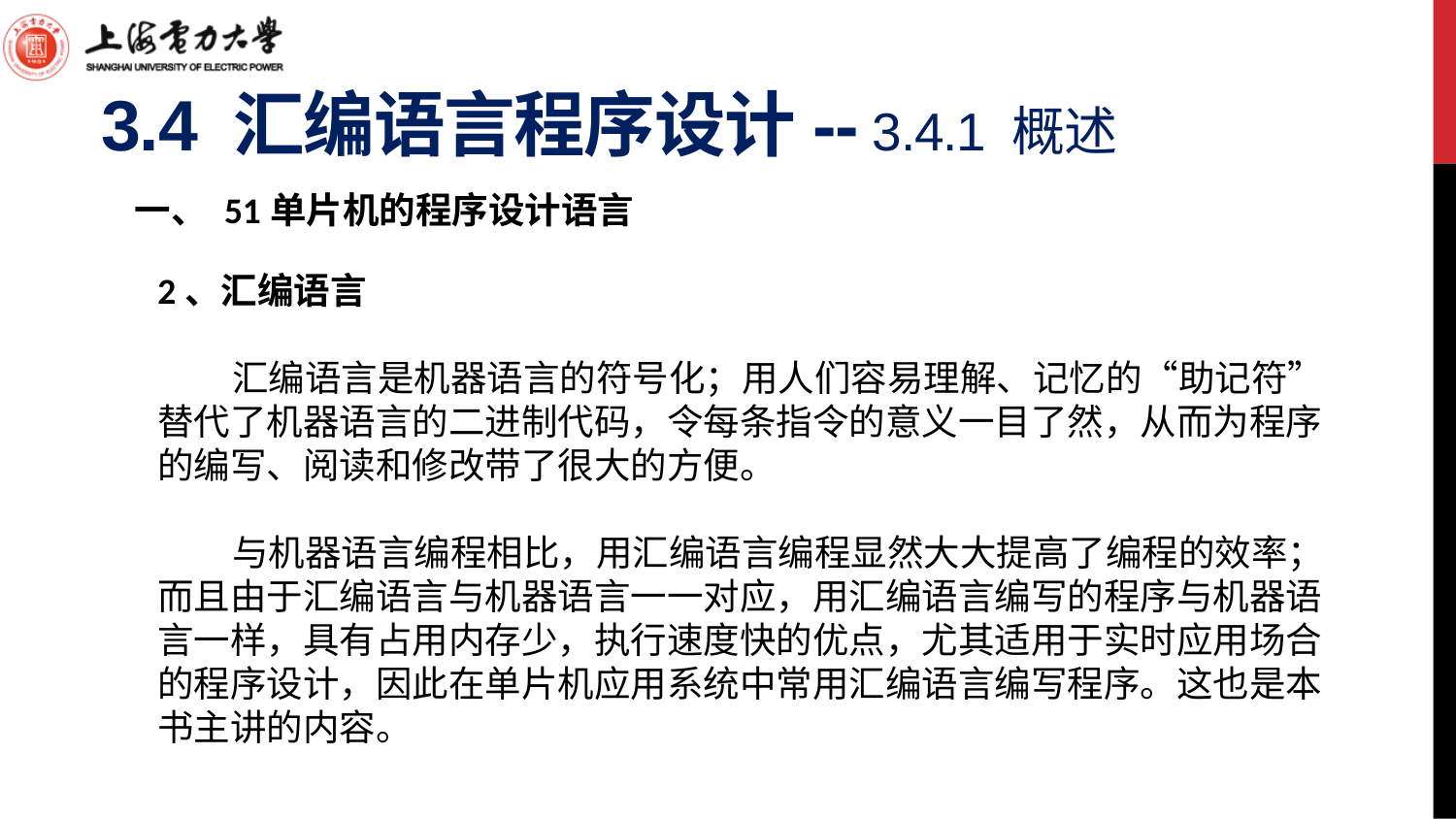

# 3.4 汇编语言程序设计-- 3.4.1 概述
一、 51单片机的程序设计语言

2、汇编语言

        汇编语言是机器语言的符号化；用人们容易理解、记忆的“助记符”替代了机器语言的二进制代码，令每条指令的意义一目了然，从而为程序的编写、阅读和修改带了很大的方便。

        与机器语言编程相比，用汇编语言编程显然大大提高了编程的效率；而且由于汇编语言与机器语言一一对应，用汇编语言编写的程序与机器语言一样，具有占用内存少，执行速度快的优点，尤其适用于实时应用场合的程序设计，因此在单片机应用系统中常用汇编语言编写程序。这也是本书主讲的内容。